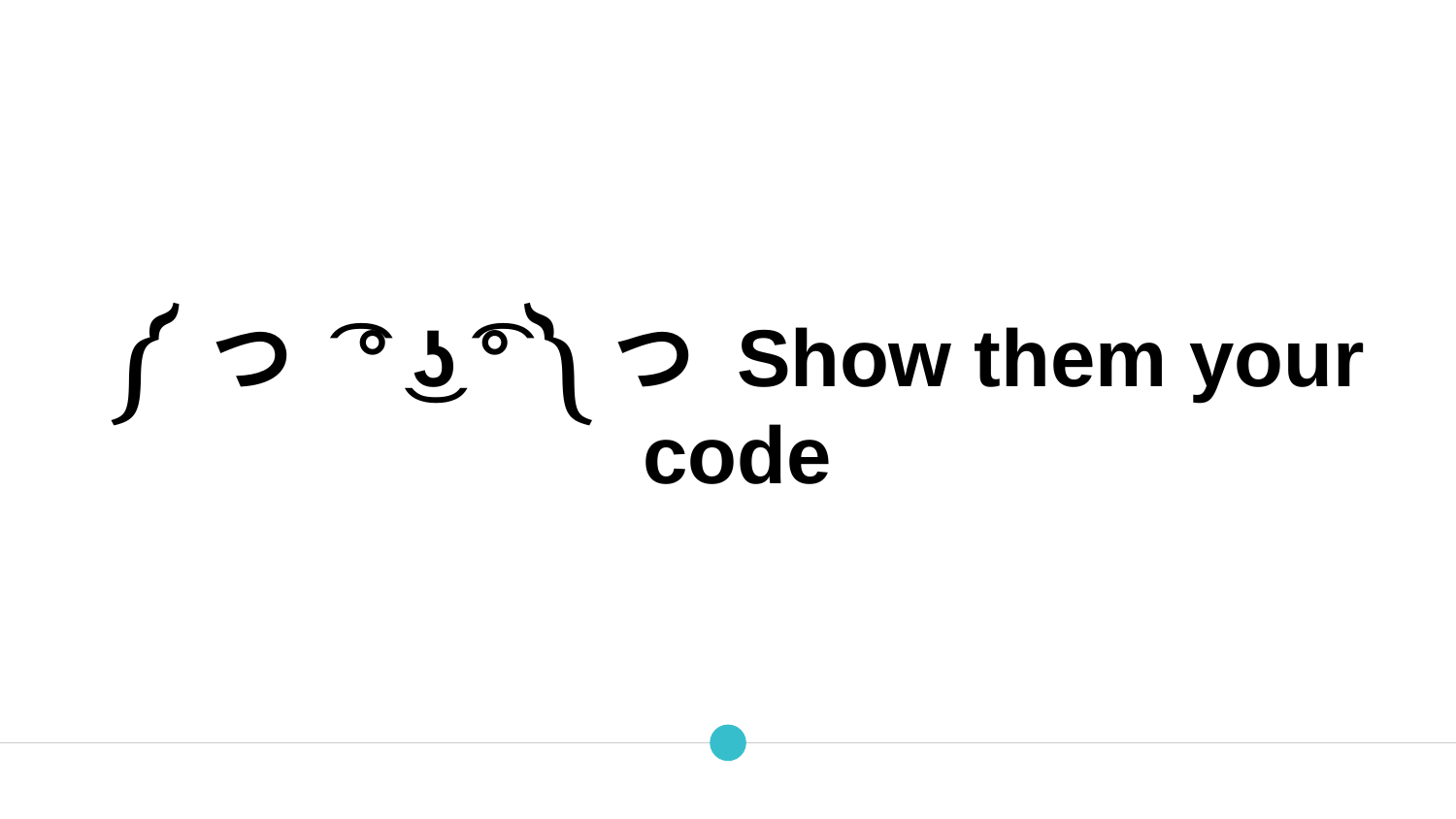

༼ つ  ͡° ͜ʖ ͡° ༽つ Show them your code